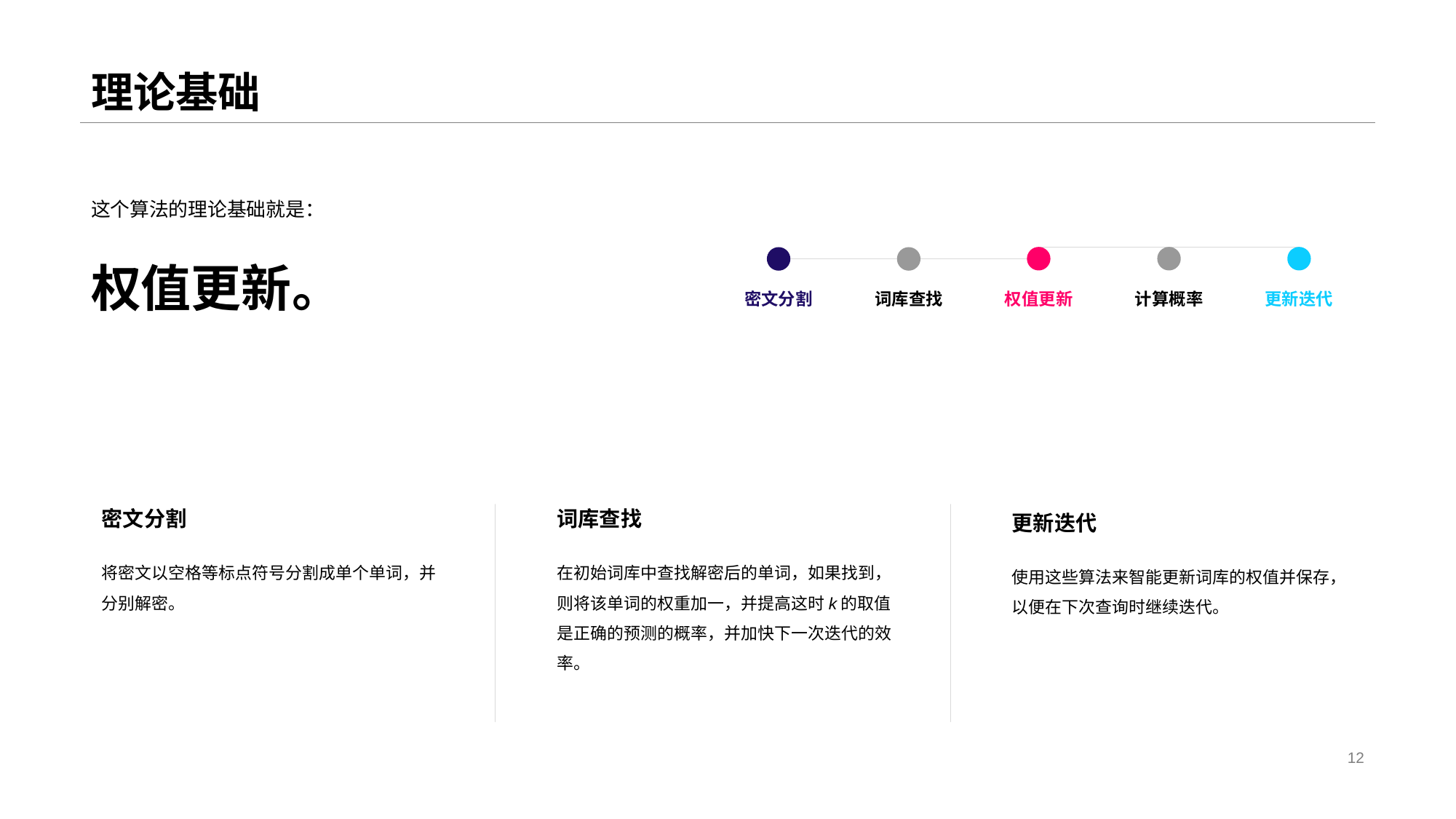

# 理论基础
这个算法的理论基础就是：
权值更新。

密文分割
将密文以空格等标点符号分割成单个单词，并分别解密。
词库查找
在初始词库中查找解密后的单词，如果找到，则将该单词的权重加一，并提高这时k的取值是正确的预测的概率，并加快下一次迭代的效率。
更新迭代
使用这些算法来智能更新词库的权值并保存，以便在下次查询时继续迭代。

密文分割
词库查找
权值更新
计算概率
更新迭代
12